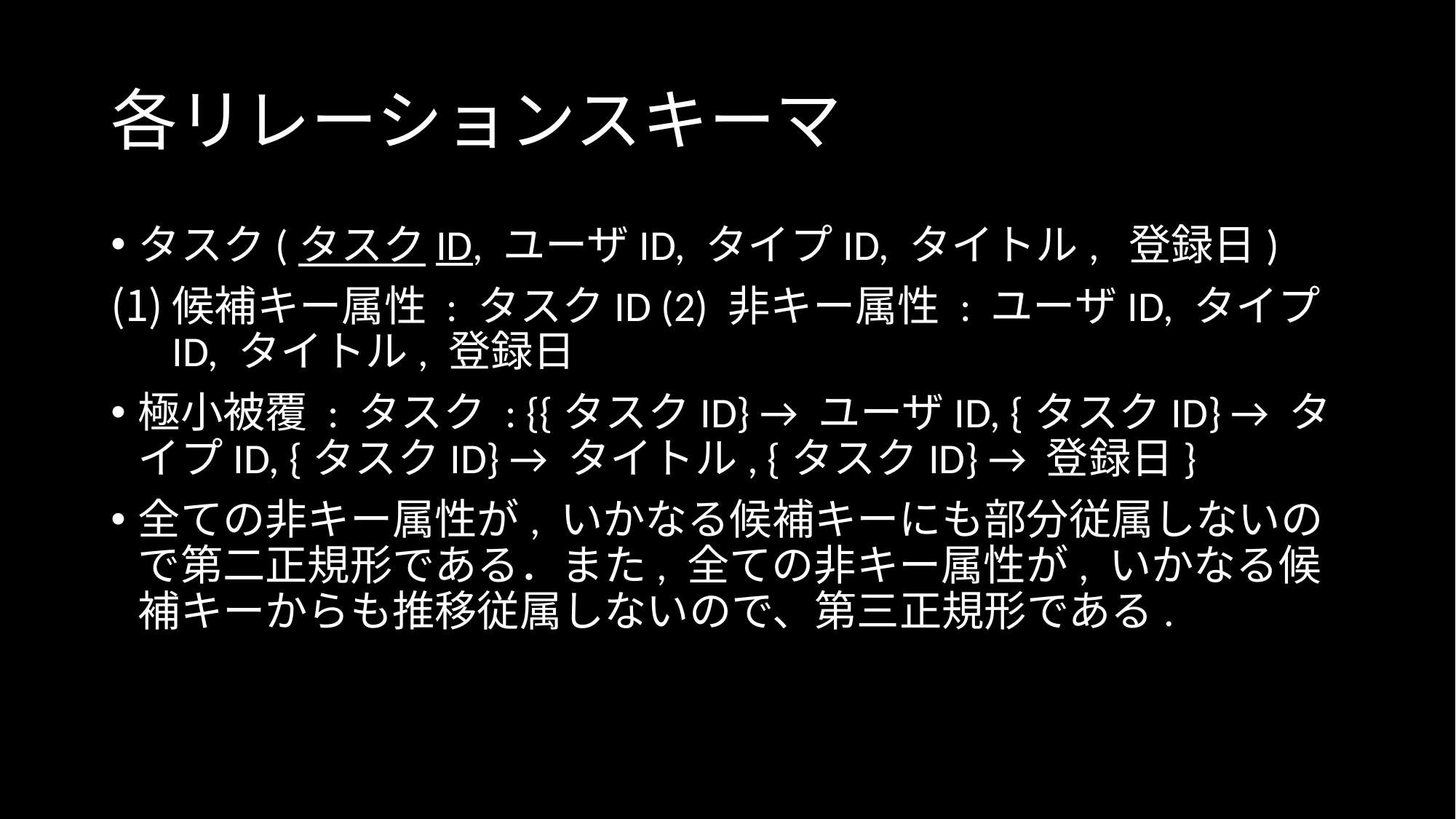

# 各リレーションスキーマ
タスク(タスクID, ユーザID, タイプID, タイトル,  登録日)
候補キー属性 : タスクID (2) 非キー属性 : ユーザID, タイプID, タイトル, 登録日
極小被覆 : タスク : {{タスクID} → ユーザID, {タスクID} → タイプID, {タスクID} → タイトル, {タスクID} → 登録日}
全ての非キー属性が, いかなる候補キーにも部分従属しないので第二正規形である．また, 全ての非キー属性が, いかなる候補キーからも推移従属しないので、第三正規形である.